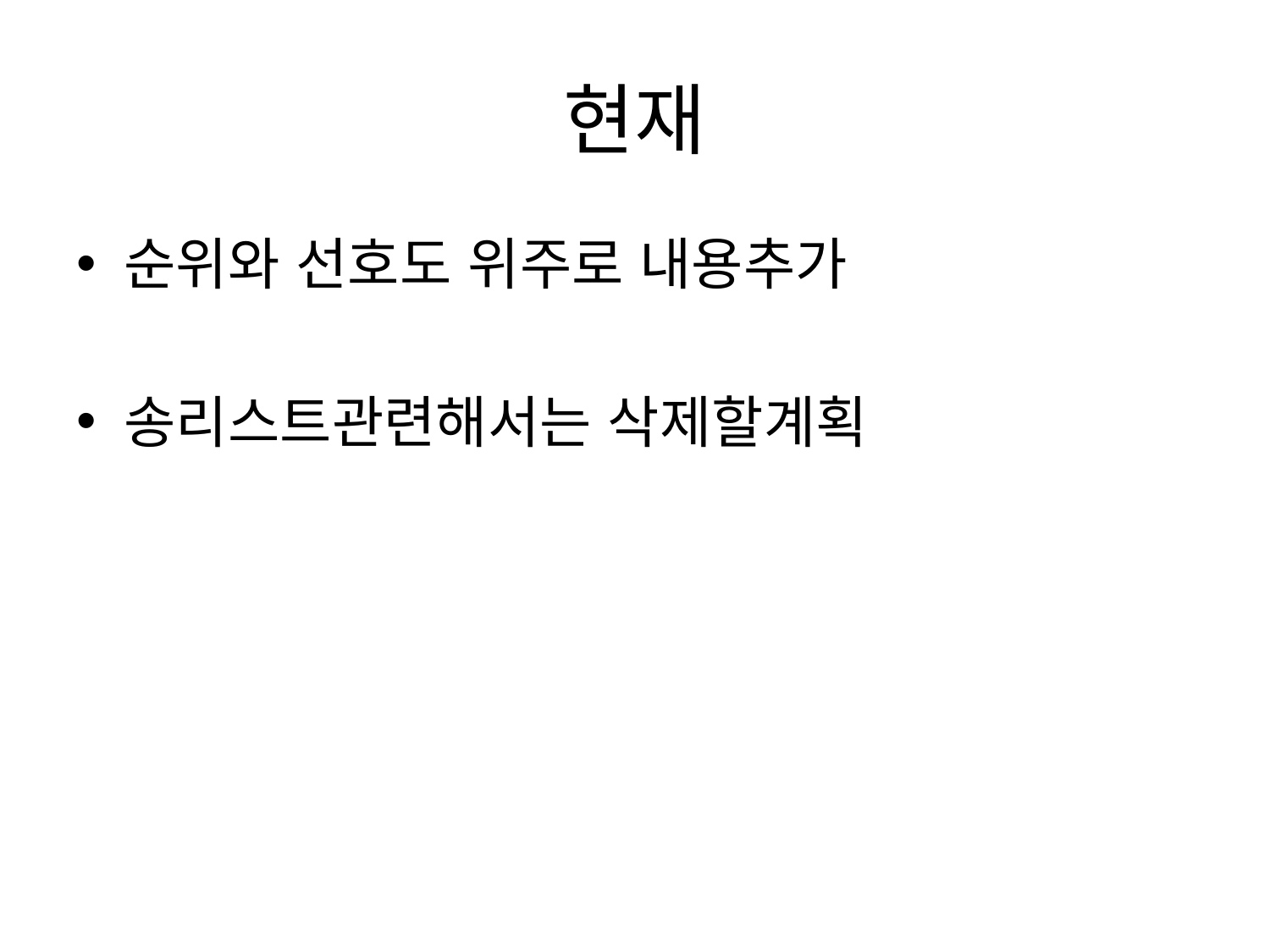

# 현재
순위와 선호도 위주로 내용추가

송리스트관련해서는 삭제할계획